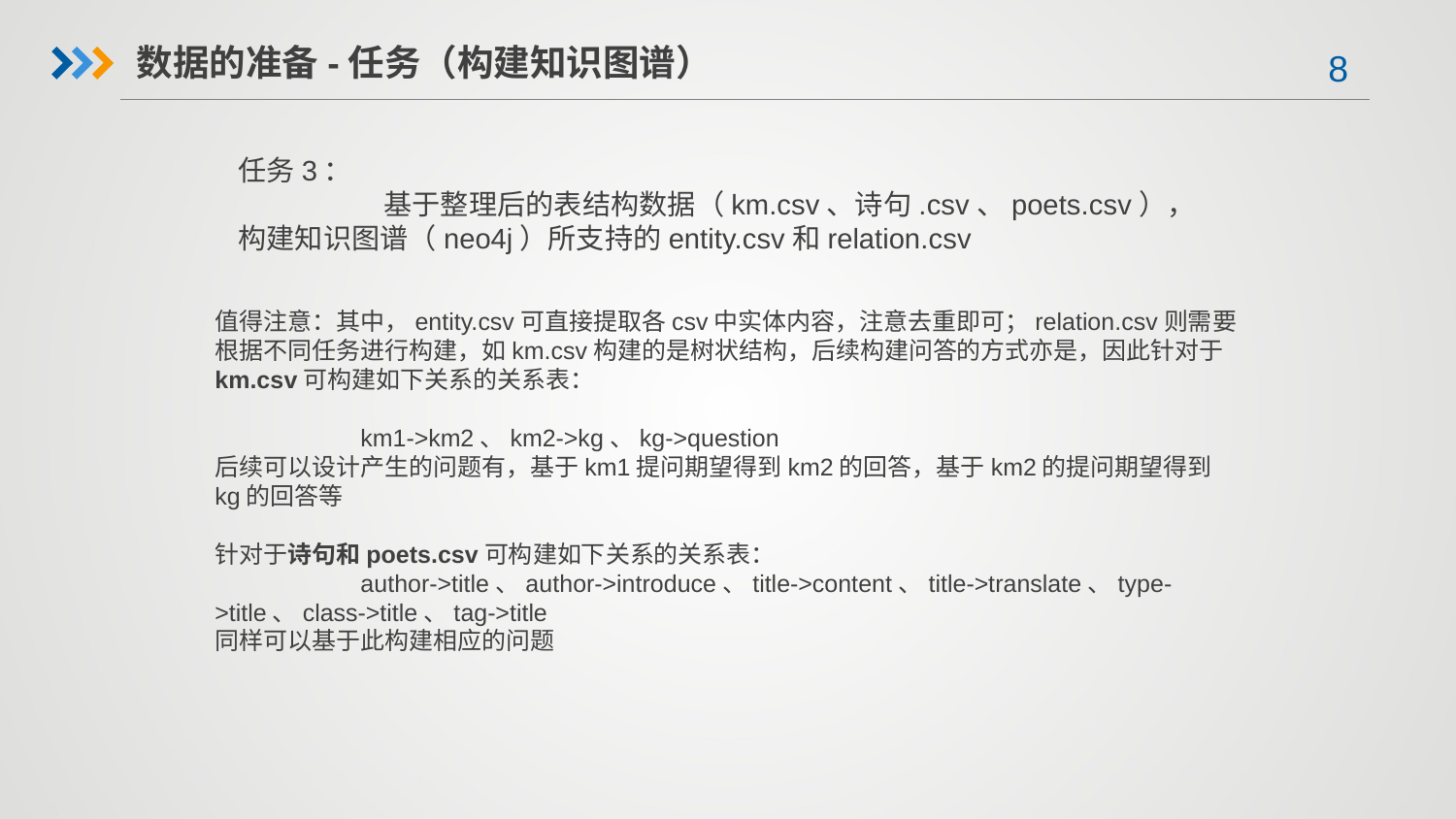

数据的准备-任务（构建知识图谱）
任务3：
	基于整理后的表结构数据（km.csv、诗句.csv、poets.csv），构建知识图谱（neo4j）所支持的entity.csv和relation.csv
值得注意：其中，entity.csv可直接提取各csv中实体内容，注意去重即可；relation.csv则需要根据不同任务进行构建，如km.csv构建的是树状结构，后续构建问答的方式亦是，因此针对于km.csv可构建如下关系的关系表：

	km1->km2、km2->kg、kg->question
后续可以设计产生的问题有，基于km1提问期望得到km2的回答，基于km2的提问期望得到kg的回答等

针对于诗句和poets.csv可构建如下关系的关系表：
	author->title、author->introduce、title->content、title->translate、type->title、class->title、tag->title
同样可以基于此构建相应的问题